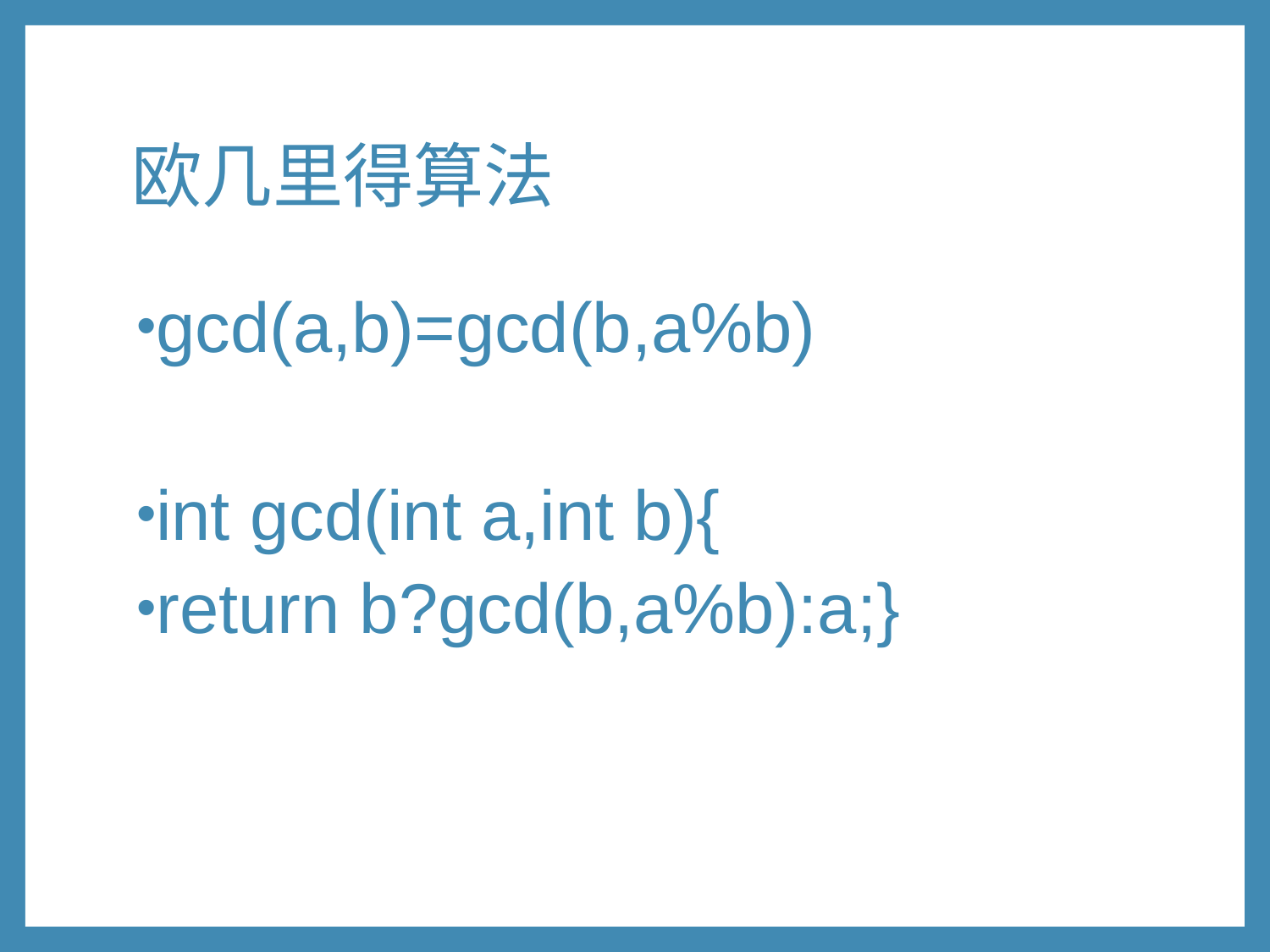

# 欧几里得算法
gcd(a,b)=gcd(b,a%b)

int gcd(int a,int b){
return b?gcd(b,a%b):a;}